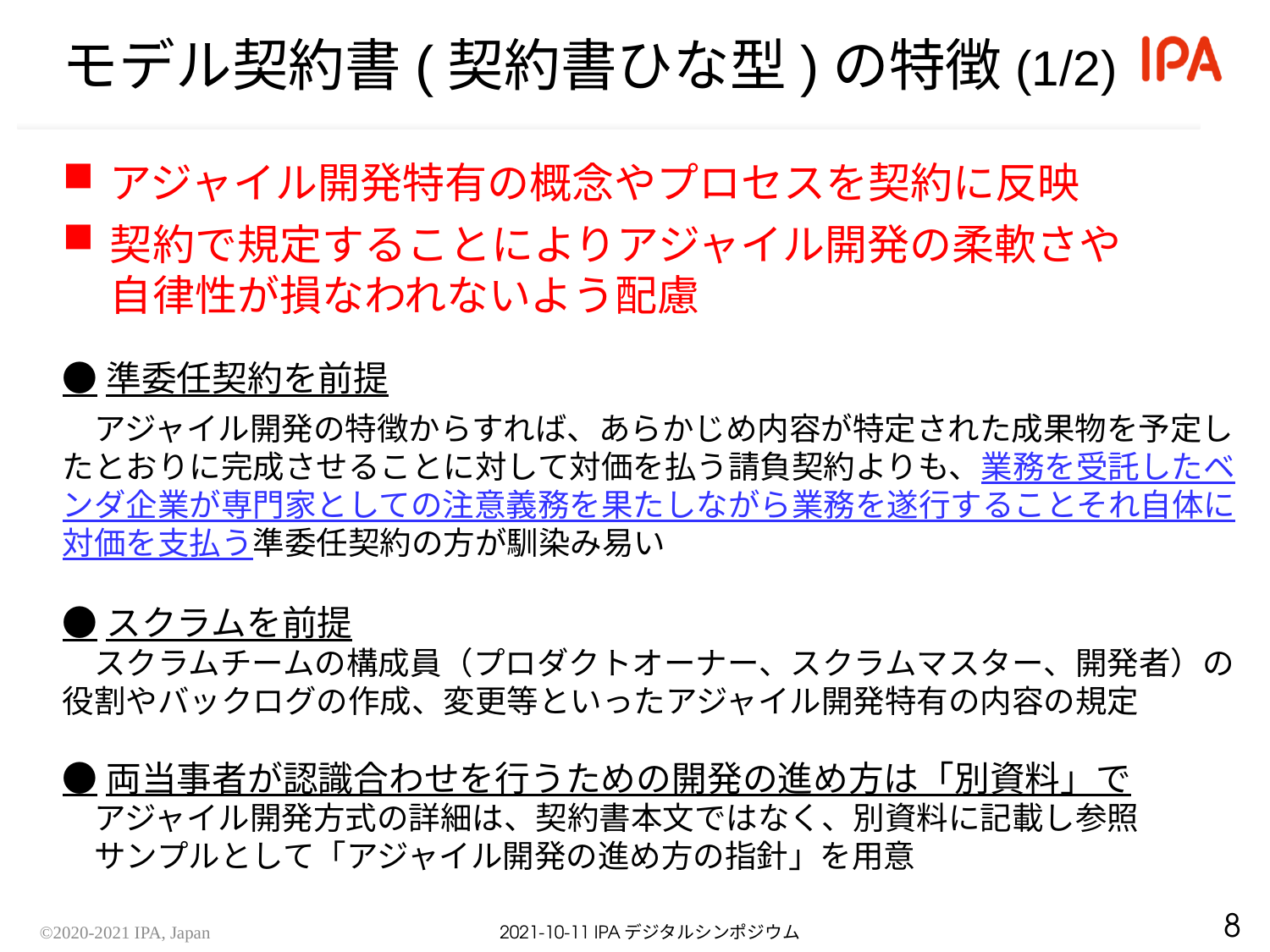

# モデル契約書(契約書ひな型)の特徴(1/2)
アジャイル開発特有の概念やプロセスを契約に反映
契約で規定することによりアジャイル開発の柔軟さや自律性が損なわれないよう配慮
●準委任契約を前提
　アジャイル開発の特徴からすれば、あらかじめ内容が特定された成果物を予定したとおりに完成させることに対して対価を払う請負契約よりも、業務を受託したベンダ企業が専門家としての注意義務を果たしながら業務を遂行することそれ自体に対価を支払う準委任契約の方が馴染み易い
●スクラムを前提
　スクラムチームの構成員（プロダクトオーナー、スクラムマスター、開発者）の役割やバックログの作成、変更等といったアジャイル開発特有の内容の規定
●両当事者が認識合わせを行うための開発の進め方は「別資料」で
　アジャイル開発方式の詳細は、契約書本文ではなく、別資料に記載し参照
　サンプルとして「アジャイル開発の進め方の指針」を用意
8
©2020-2021 IPA, Japan